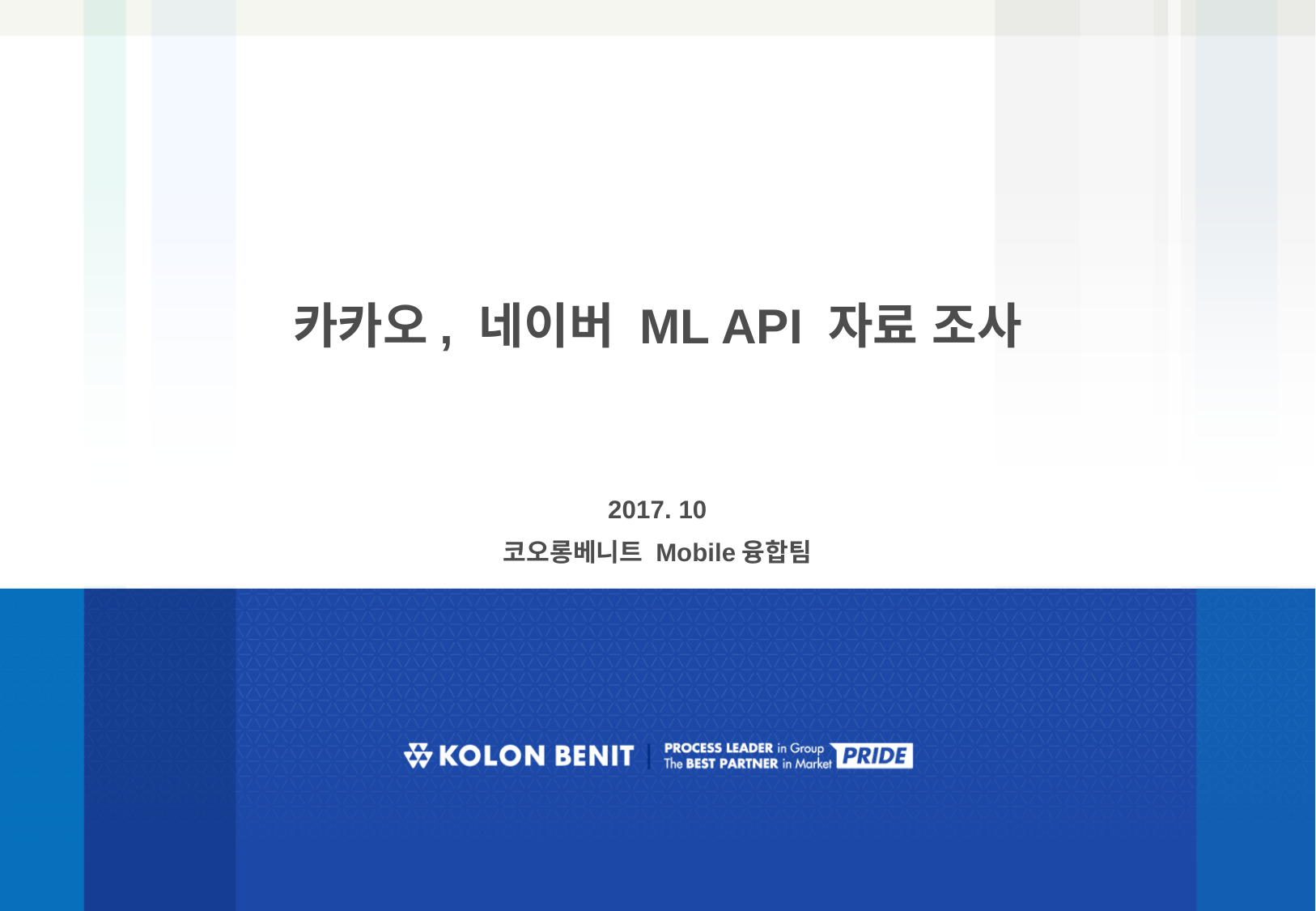

# 카카오, 네이버 ML API 자료 조사
2017. 10
코오롱베니트 Mobile융합팀